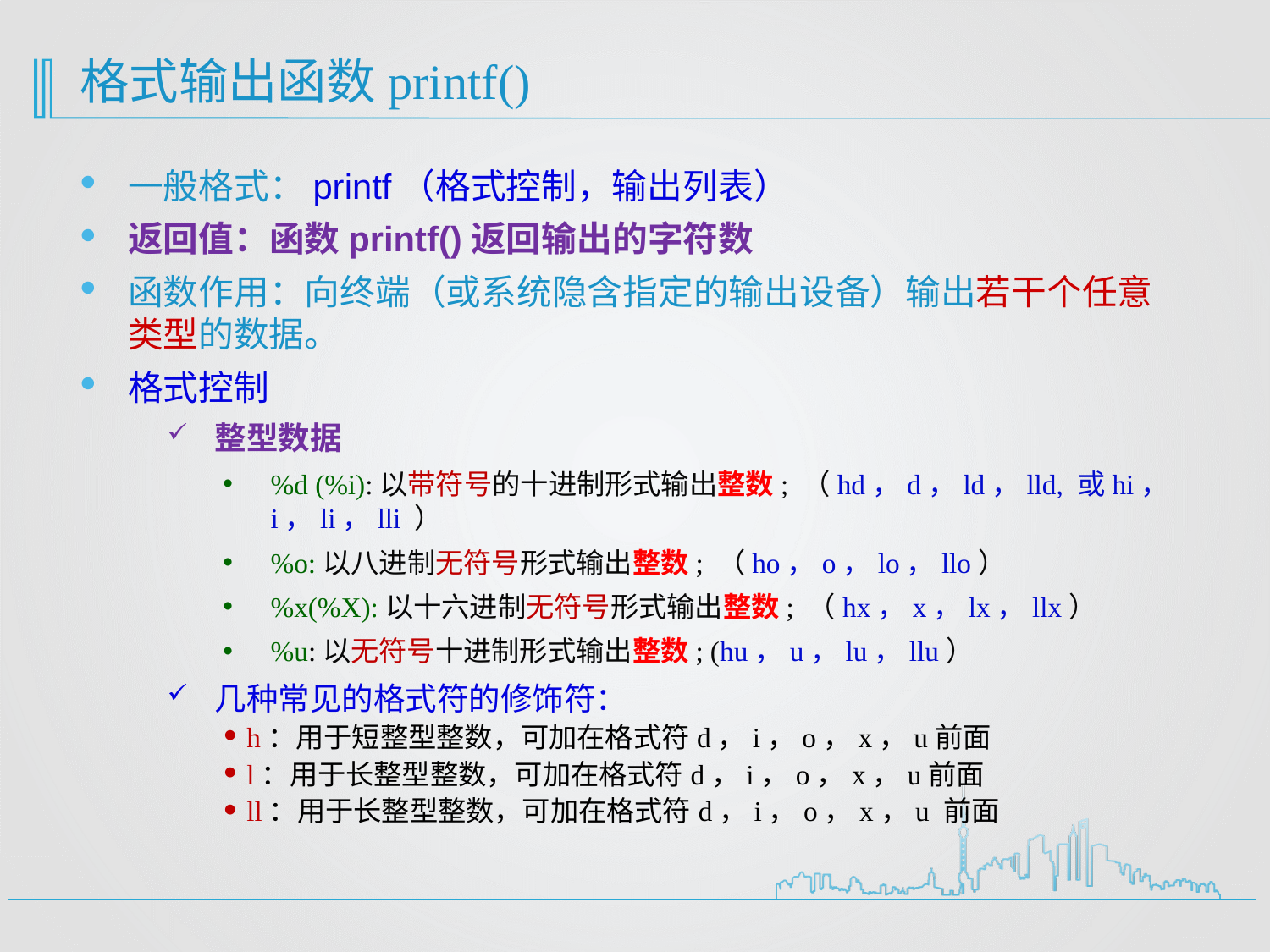

# 格式输出函数printf()
一般格式：printf（格式控制，输出列表）
返回值：函数printf()返回输出的字符数
函数作用：向终端（或系统隐含指定的输出设备）输出若干个任意类型的数据。
格式控制
整型数据
%d (%i):以带符号的十进制形式输出整数; （hd，d，ld，lld, 或hi，i，li，lli ）
%o:以八进制无符号形式输出整数; （ho，o，lo，llo）
%x(%X):以十六进制无符号形式输出整数; （hx，x，lx，llx）
%u:以无符号十进制形式输出整数; (hu，u，lu，llu）
几种常见的格式符的修饰符：
h：用于短整型整数，可加在格式符d，i，o，x，u前面
l：用于长整型整数，可加在格式符d，i，o，x，u前面
ll：用于长整型整数，可加在格式符d，i，o，x，u 前面